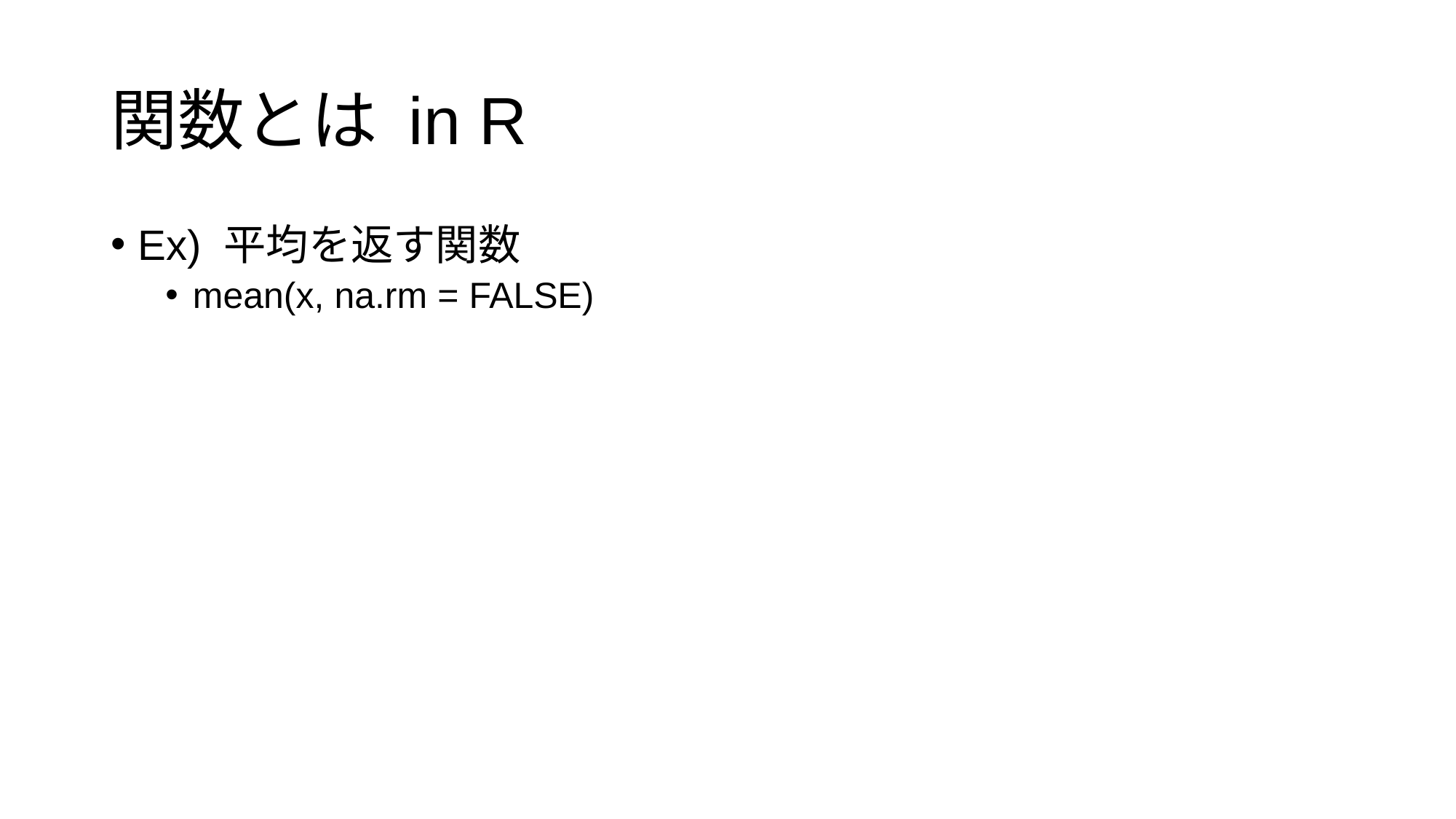

# 関数とは in R
Ex) 平均を返す関数
mean(x, na.rm = FALSE)